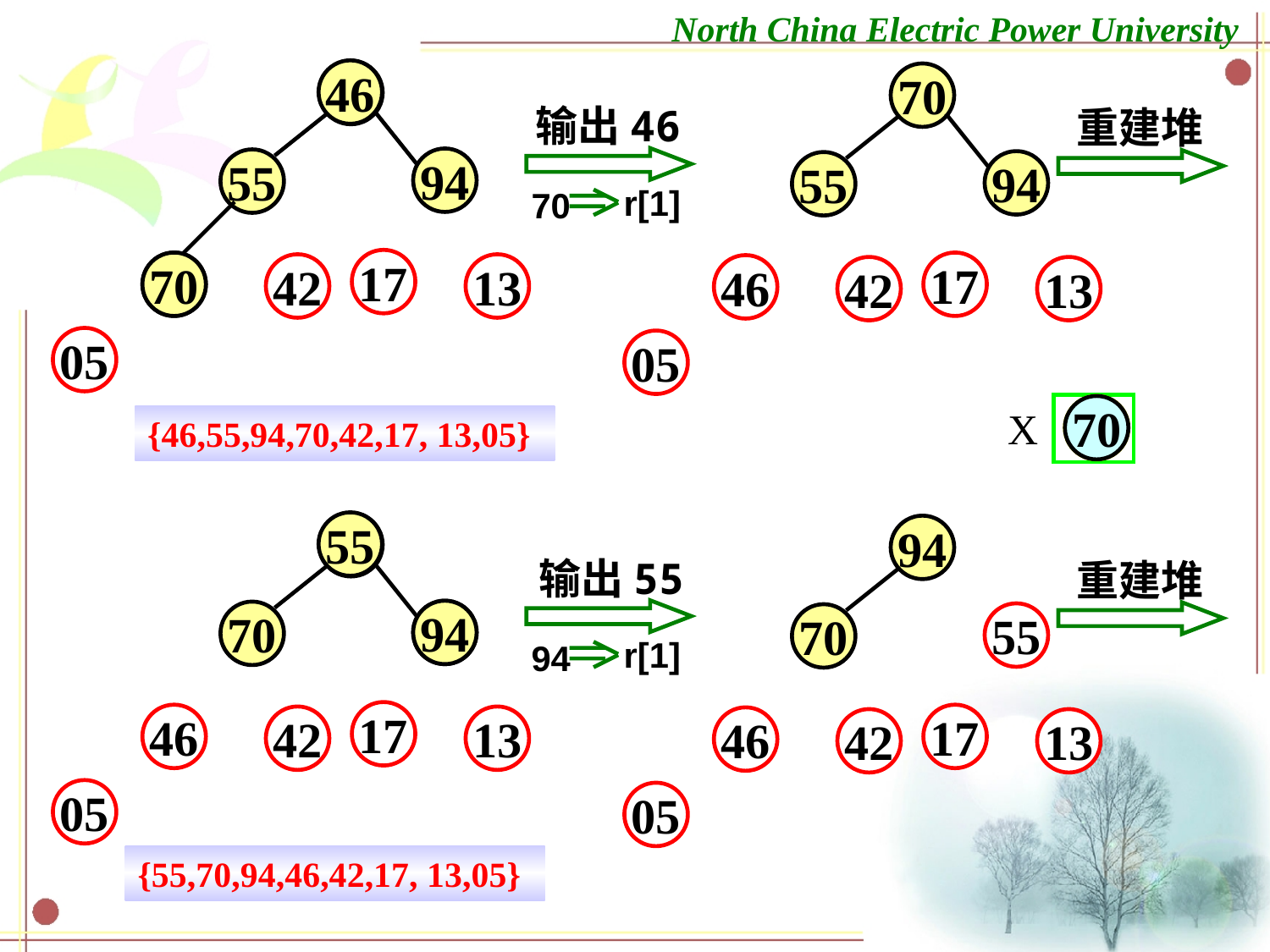

46
46
70
输出46

r[1]
70

重建堆

94
55
94
55

17
70
70
17
42
13
46
42
13
05
05

X
70
70
{46,55,94,70,42,17, 13,05}
55
55
94
输出55

r[1]
94

重建堆

94
94
70
55
70
17
46
17
42
13
46
42
13
05
05
{55,70,94,46,42,17, 13,05}